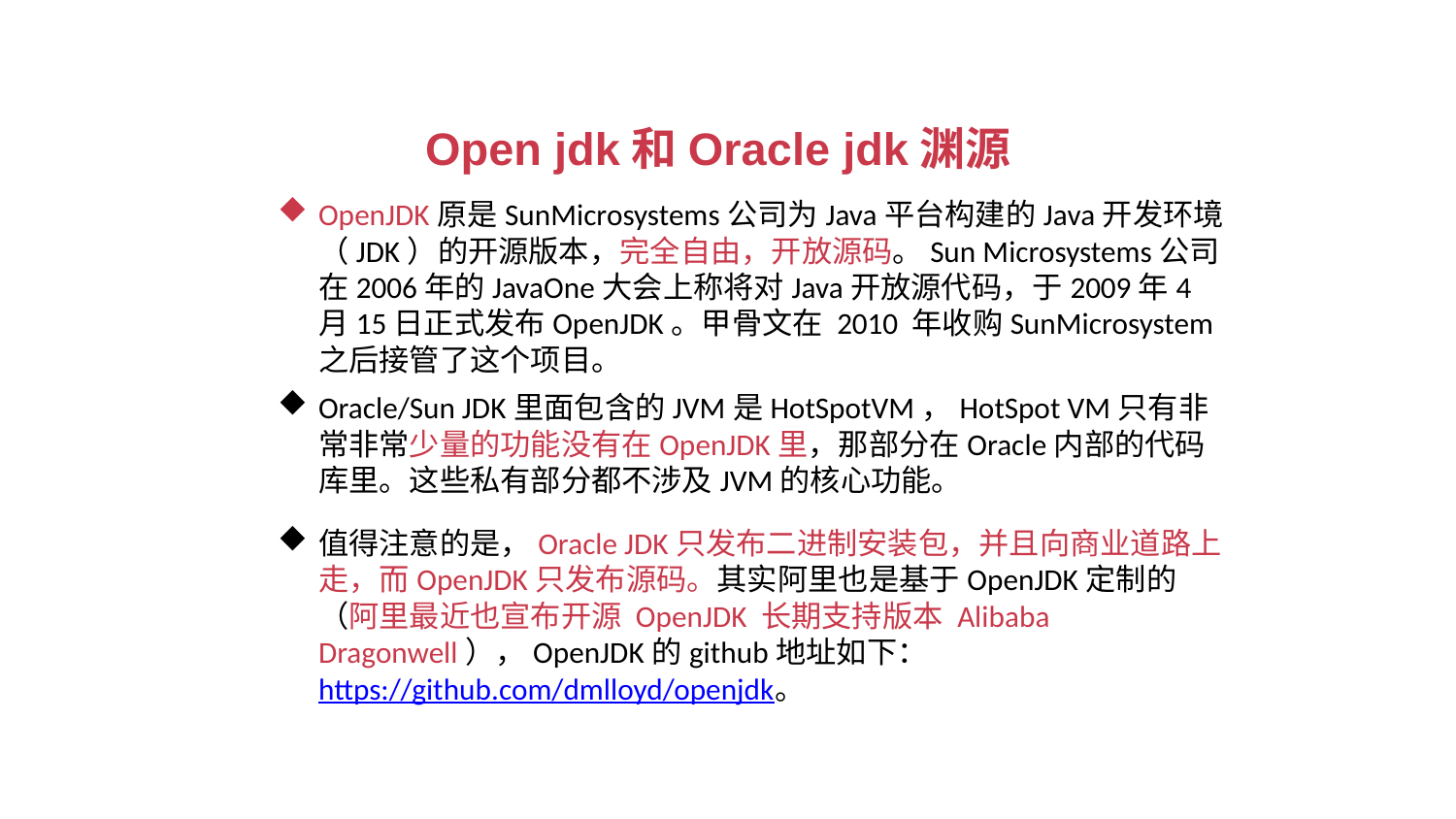

Open jdk和Oracle jdk渊源
OpenJDK原是SunMicrosystems公司为Java平台构建的Java开发环境（JDK）的开源版本，完全自由，开放源码。Sun Microsystems公司在2006年的JavaOne大会上称将对Java开放源代码，于2009年4月15日正式发布OpenJDK。甲骨文在 2010 年收购SunMicrosystem之后接管了这个项目。
Oracle/Sun JDK里面包含的JVM是HotSpotVM，HotSpot VM只有非常非常少量的功能没有在OpenJDK里，那部分在Oracle内部的代码库里。这些私有部分都不涉及JVM的核心功能。
值得注意的是，Oracle JDK只发布二进制安装包，并且向商业道路上走，而OpenJDK只发布源码。其实阿里也是基于OpenJDK定制的（阿里最近也宣布开源 OpenJDK 长期支持版本 Alibaba Dragonwell），OpenJDK的github地址如下：https://github.com/dmlloyd/openjdk。